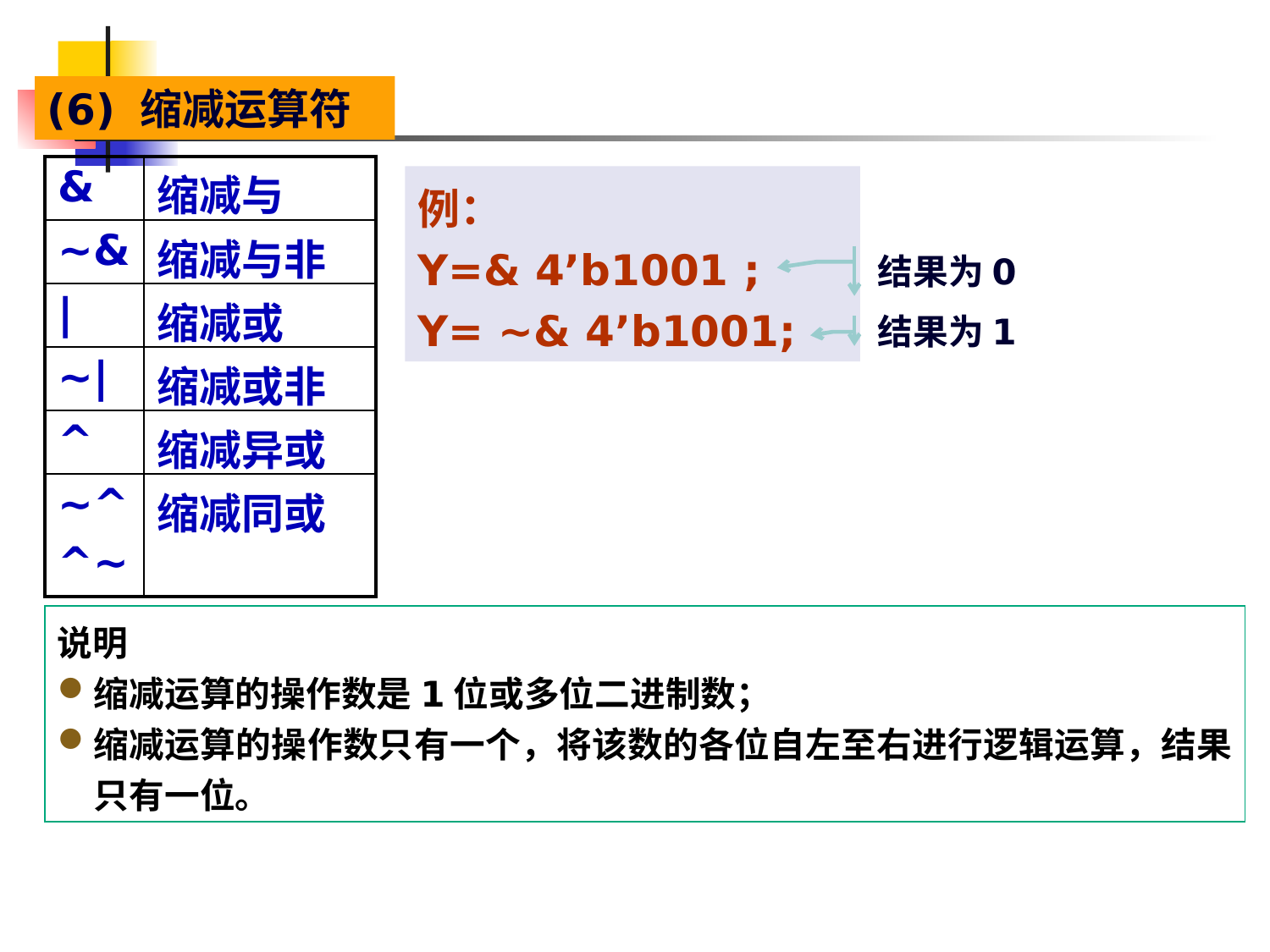

(6) 缩减运算符
| & | 缩减与 |
| --- | --- |
| ~& | 缩减与非 |
| | | 缩减或 |
| ~| | 缩减或非 |
| ^ | 缩减异或 |
| ~^ ^~ | 缩减同或 |
例：
Y=& 4’b1001 ;
Y= ~& 4’b1001;
结果为0
结果为1
说明
缩减运算的操作数是1位或多位二进制数；
缩减运算的操作数只有一个，将该数的各位自左至右进行逻辑运算，结果只有一位。